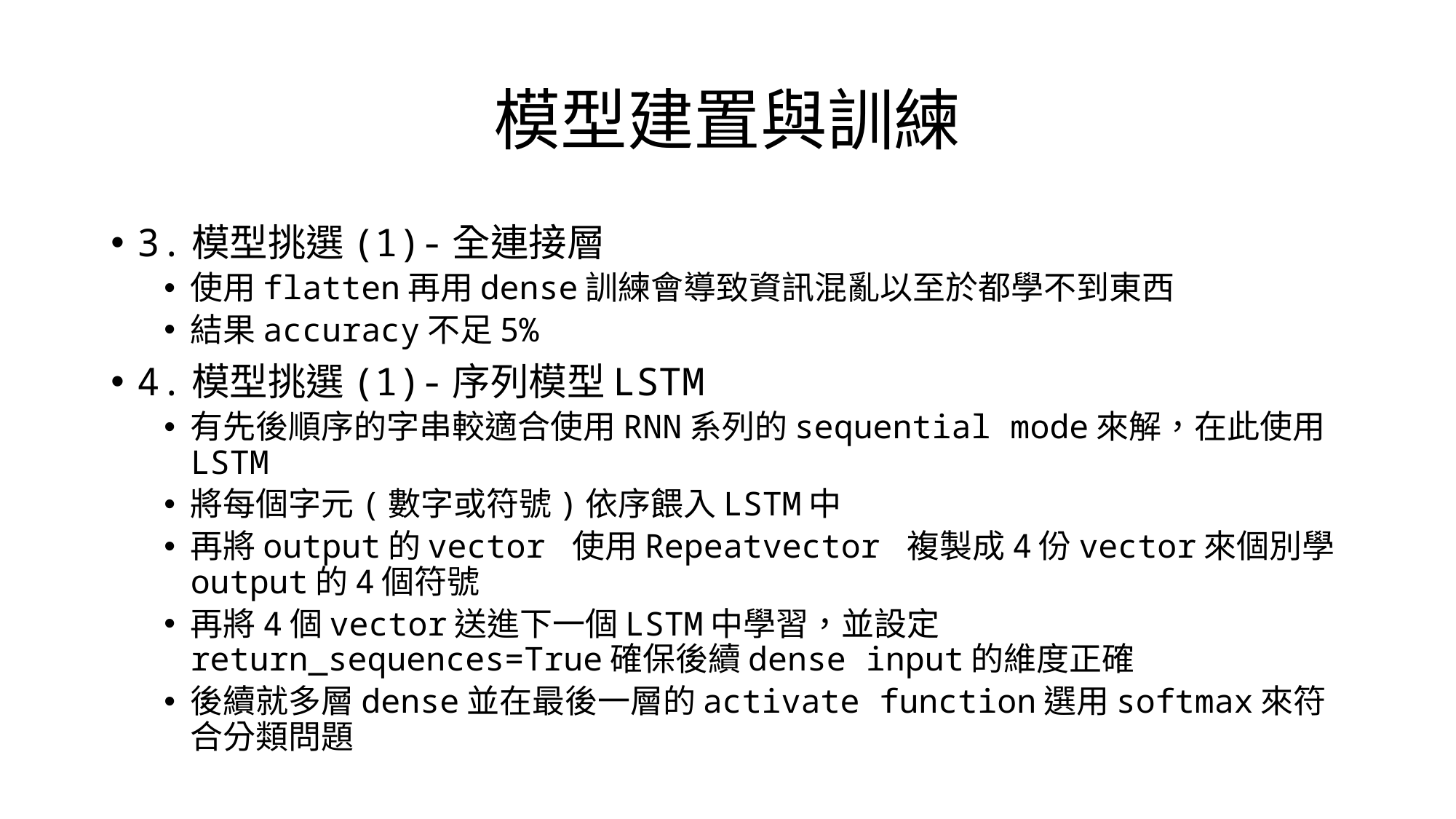

# 模型建置與訓練
3.模型挑選(1)-全連接層
使用flatten再用dense訓練會導致資訊混亂以至於都學不到東西
結果accuracy不足5%
4.模型挑選(1)-序列模型LSTM
有先後順序的字串較適合使用RNN系列的sequential mode來解，在此使用LSTM
將每個字元(數字或符號)依序餵入LSTM中
再將output的vector 使用Repeatvector 複製成4份vector來個別學output的4個符號
再將4個vector送進下一個LSTM中學習，並設定return_sequences=True確保後續dense input的維度正確
後續就多層dense並在最後一層的activate function選用softmax來符合分類問題